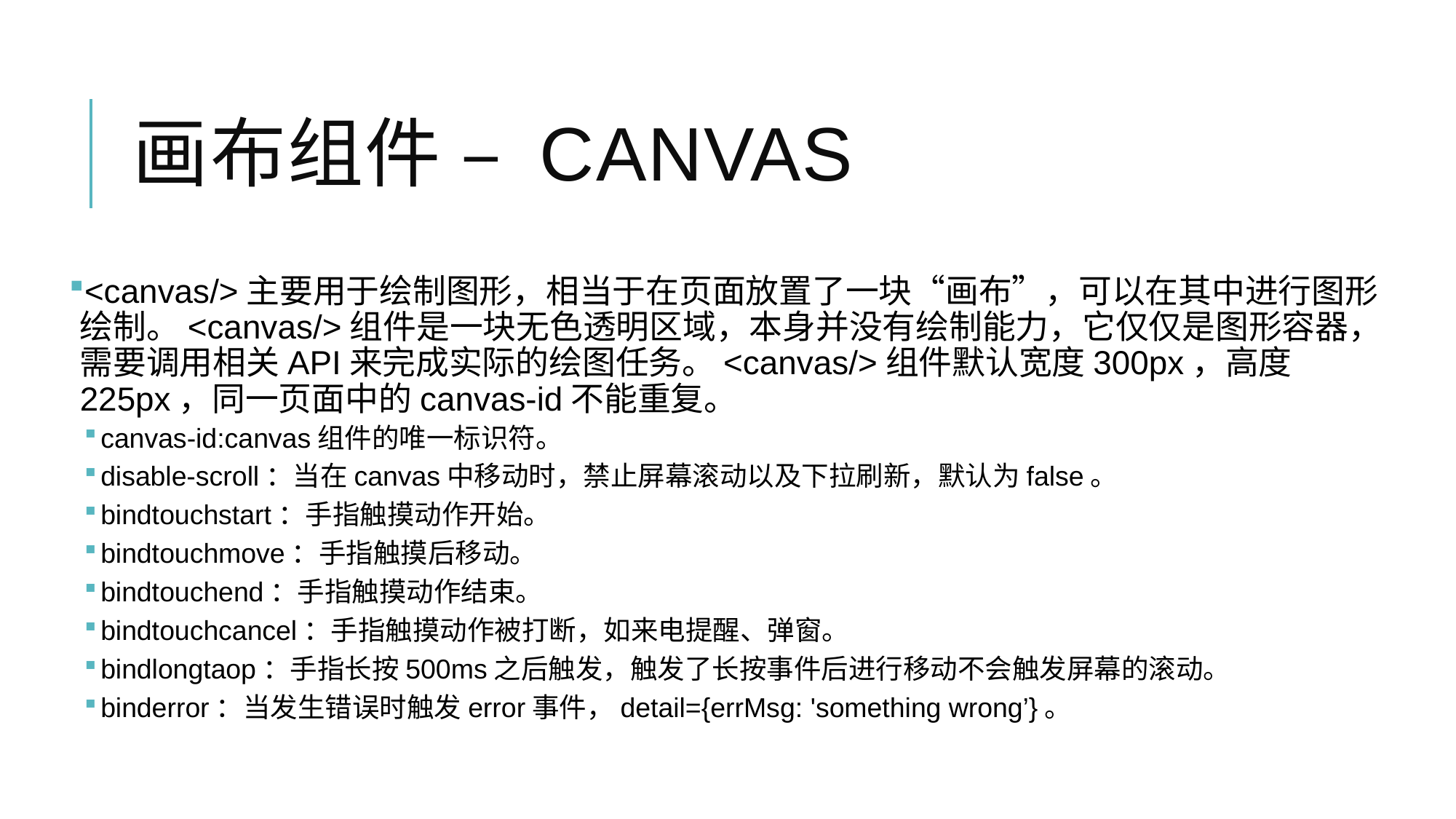

# 画布组件 – CANVAS
<canvas/>主要用于绘制图形，相当于在页面放置了一块“画布”，可以在其中进行图形绘制。<canvas/>组件是一块无色透明区域，本身并没有绘制能力，它仅仅是图形容器，需要调用相关API来完成实际的绘图任务。<canvas/>组件默认宽度300px，高度225px，同一页面中的canvas-id不能重复。
canvas-id:canvas组件的唯一标识符。
disable-scroll：当在canvas中移动时，禁止屏幕滚动以及下拉刷新，默认为false。
bindtouchstart：手指触摸动作开始。
bindtouchmove：手指触摸后移动。
bindtouchend：手指触摸动作结束。
bindtouchcancel：手指触摸动作被打断，如来电提醒、弹窗。
bindlongtaop：手指长按500ms之后触发，触发了长按事件后进行移动不会触发屏幕的滚动。
binderror：当发生错误时触发error事件，detail={errMsg: 'something wrong’}。